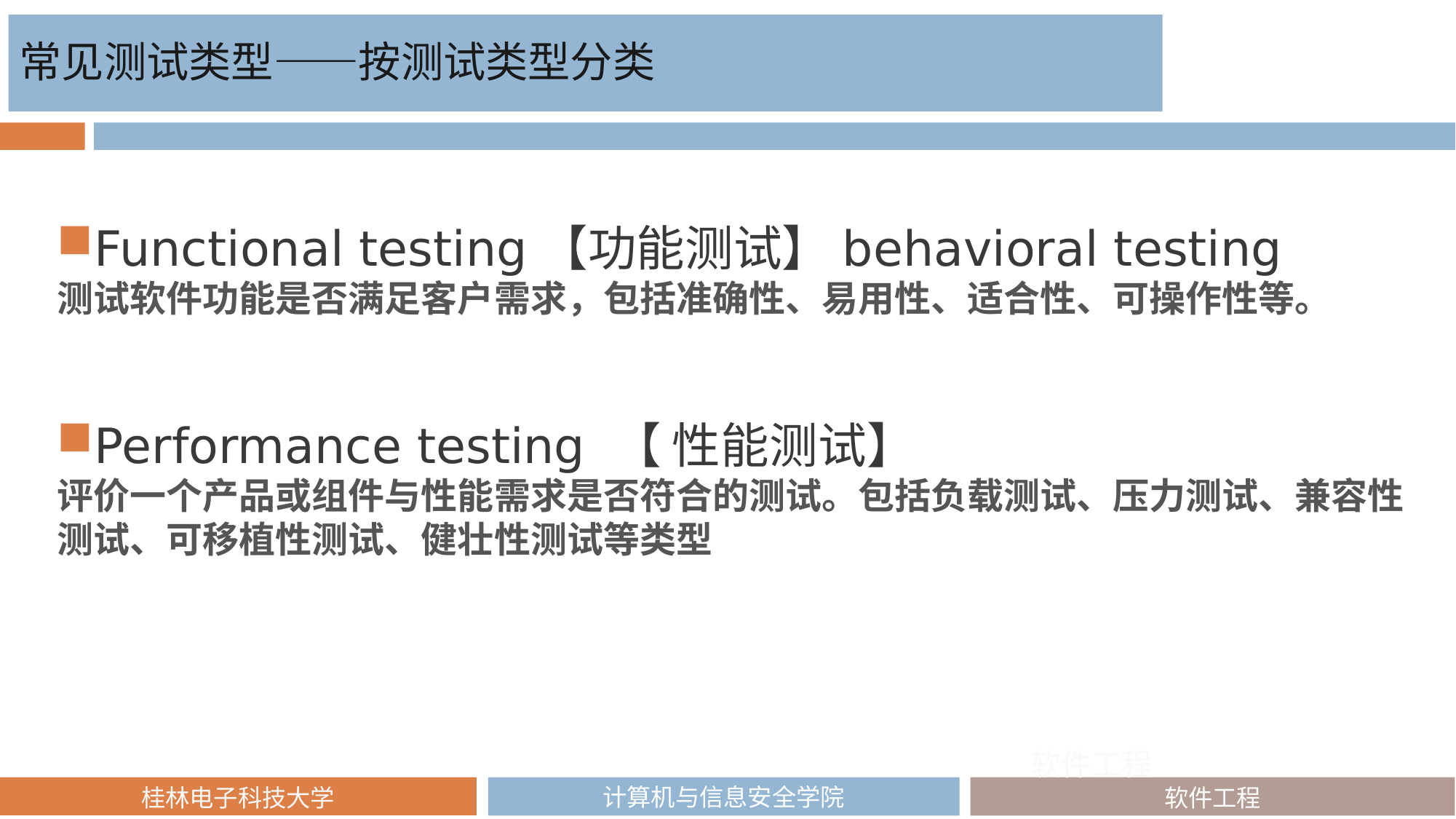

常见测试类型——按测试类型分类

Functional testing【功能测试】behavioral testing
测试软件功能是否满足客户需求，包括准确性、易用性、适合性、可操作性等。
Performance testing 【 性能测试】
评价一个产品或组件与性能需求是否符合的测试。包括负载测试、压力测试、兼容性测试、可移植性测试、健壮性测试等类型
软件工程